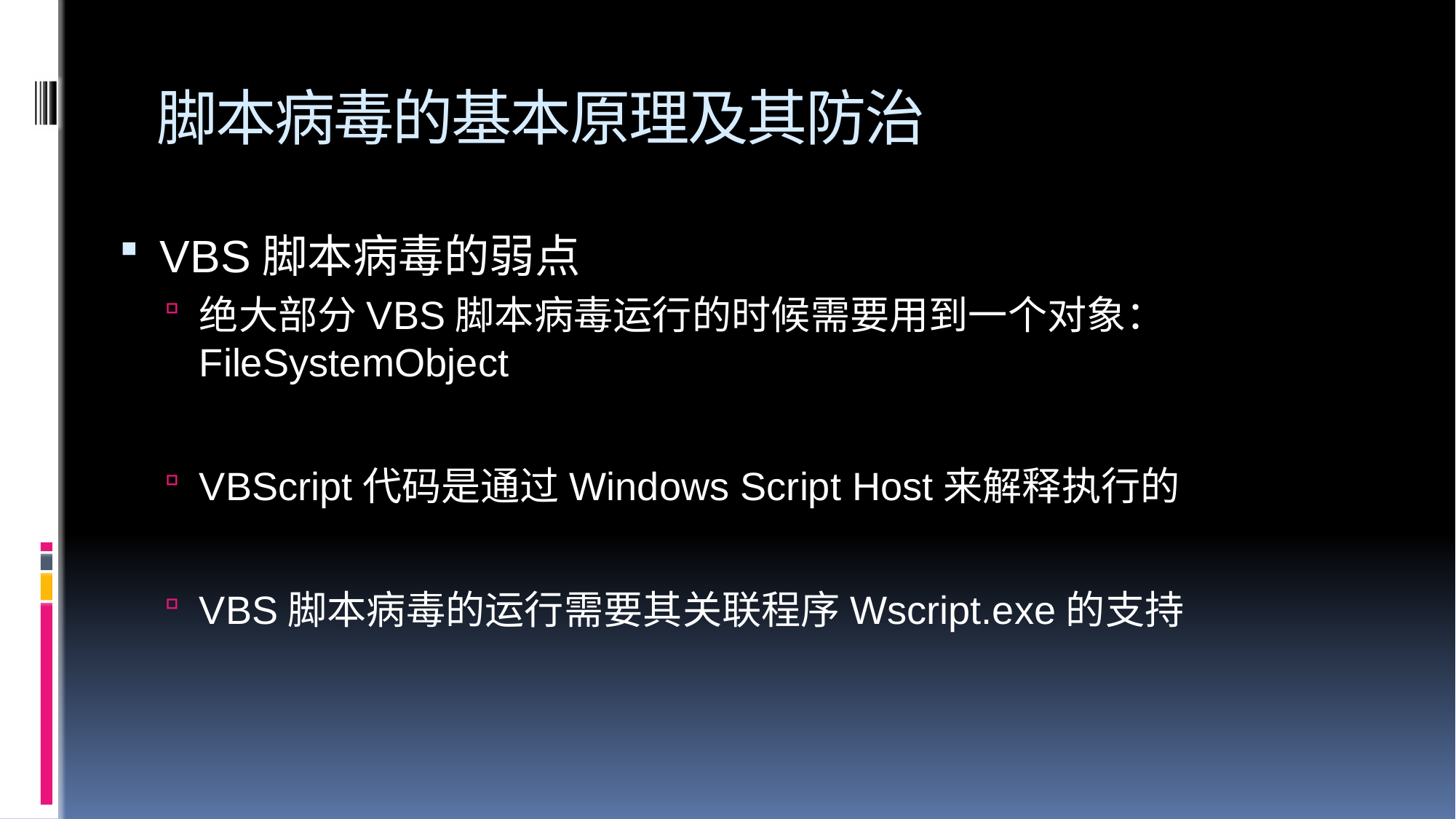

# 脚本病毒的基本原理及其防治
VBS脚本病毒的弱点
绝大部分VBS脚本病毒运行的时候需要用到一个对象：FileSystemObject

VBScript代码是通过Windows Script Host来解释执行的

VBS脚本病毒的运行需要其关联程序Wscript.exe的支持